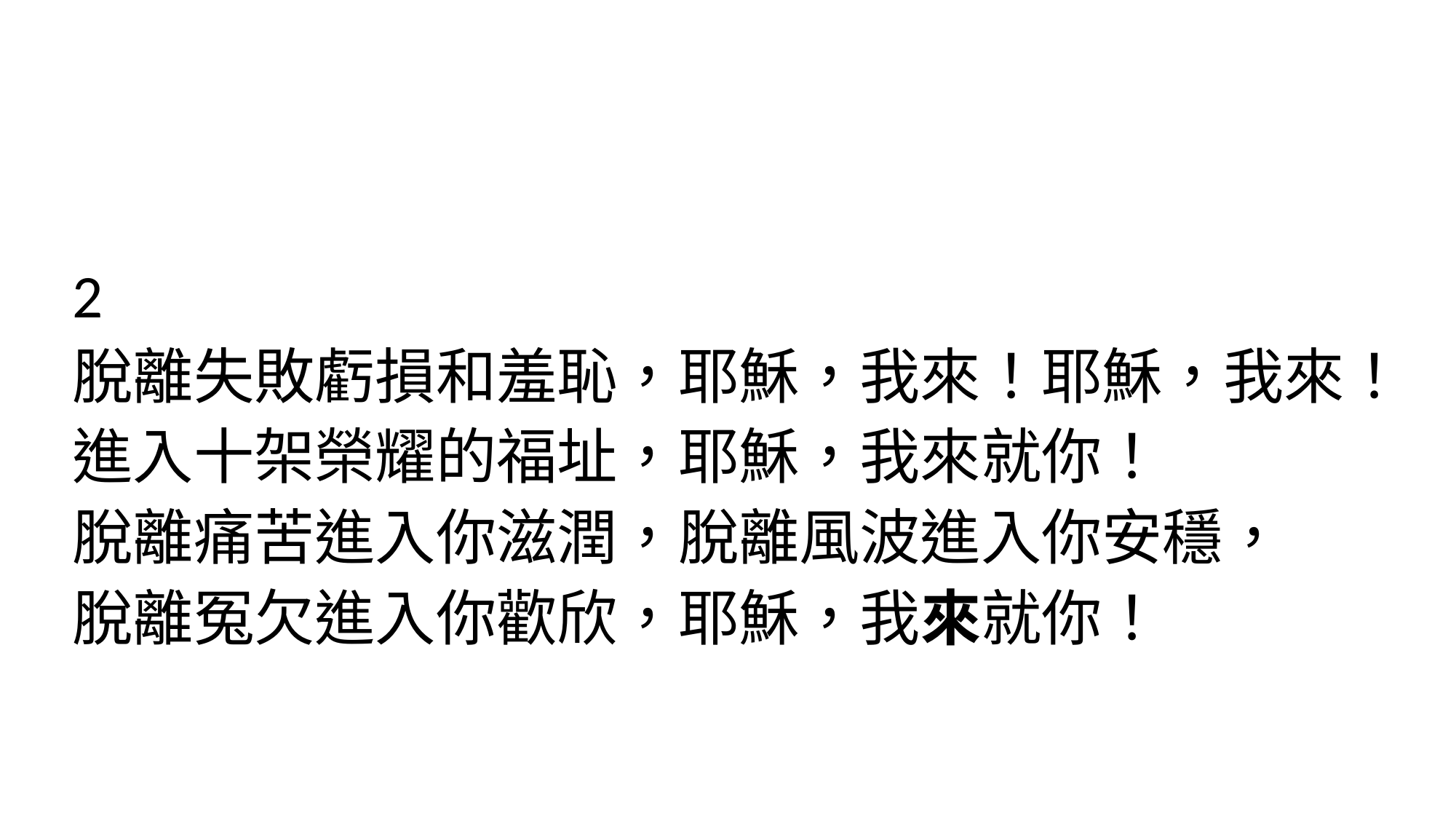

#
2
脫離失敗虧損和羞恥，耶穌，我來！耶穌，我來！
進入十架榮耀的福址，耶穌，我來就你！
脫離痛苦進入你滋潤，脫離風波進入你安穩，
脫離冤欠進入你歡欣，耶穌，我來就你！